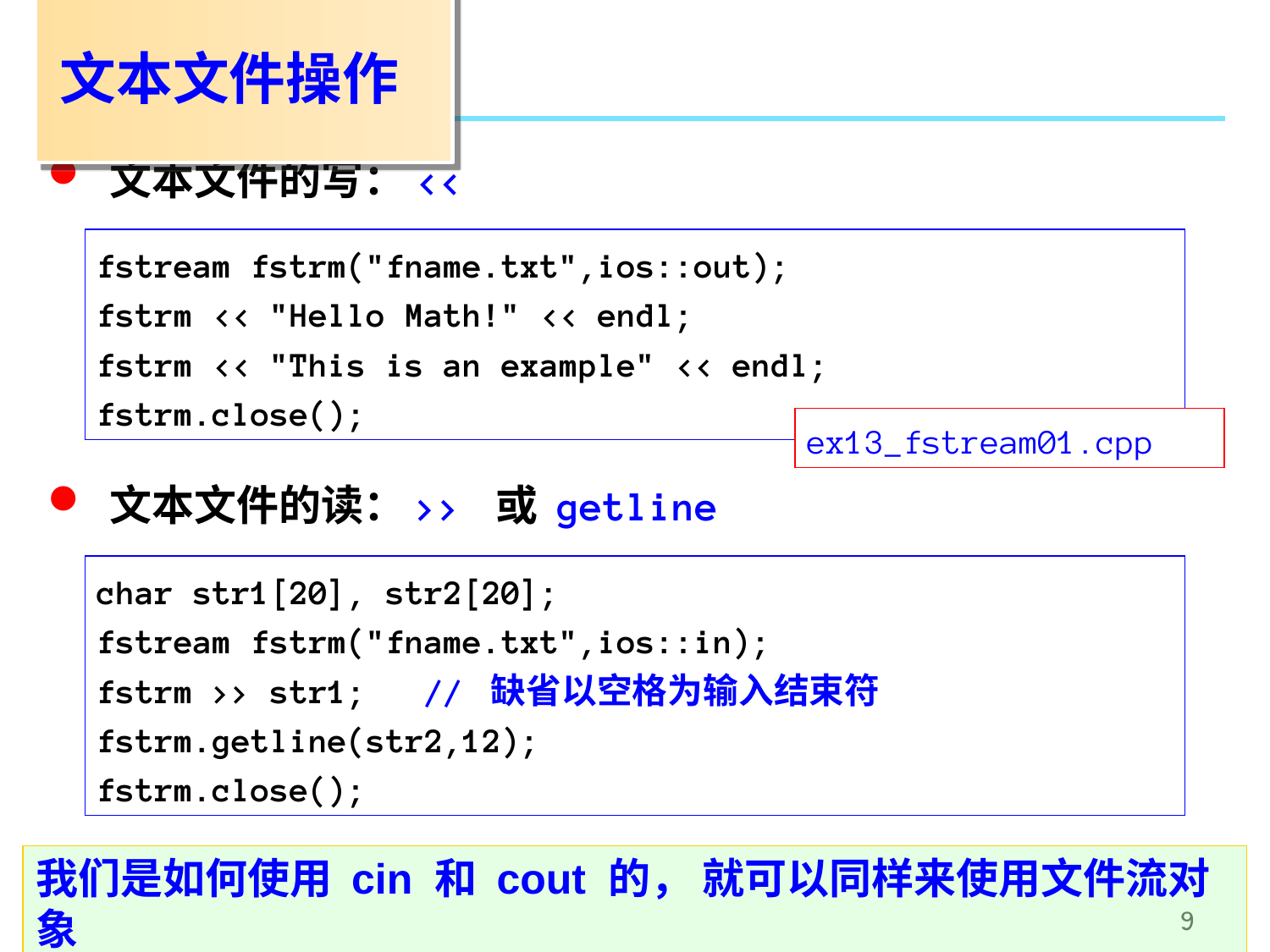

# 文本文件操作
 文本文件的写：<<
fstream fstrm("fname.txt",ios::out);
fstrm << "Hello Math!" << endl;
fstrm << "This is an example" << endl;
fstrm.close();
ex13_fstream01.cpp
 文本文件的读：>> 或 getline
char str1[20], str2[20];
fstream fstrm("fname.txt",ios::in);
fstrm >> str1;   // 缺省以空格为输入结束符
fstrm.getline(str2,12);
fstrm.close();
我们是如何使用 cin 和 cout 的， 就可以同样来使用文件流对象
9